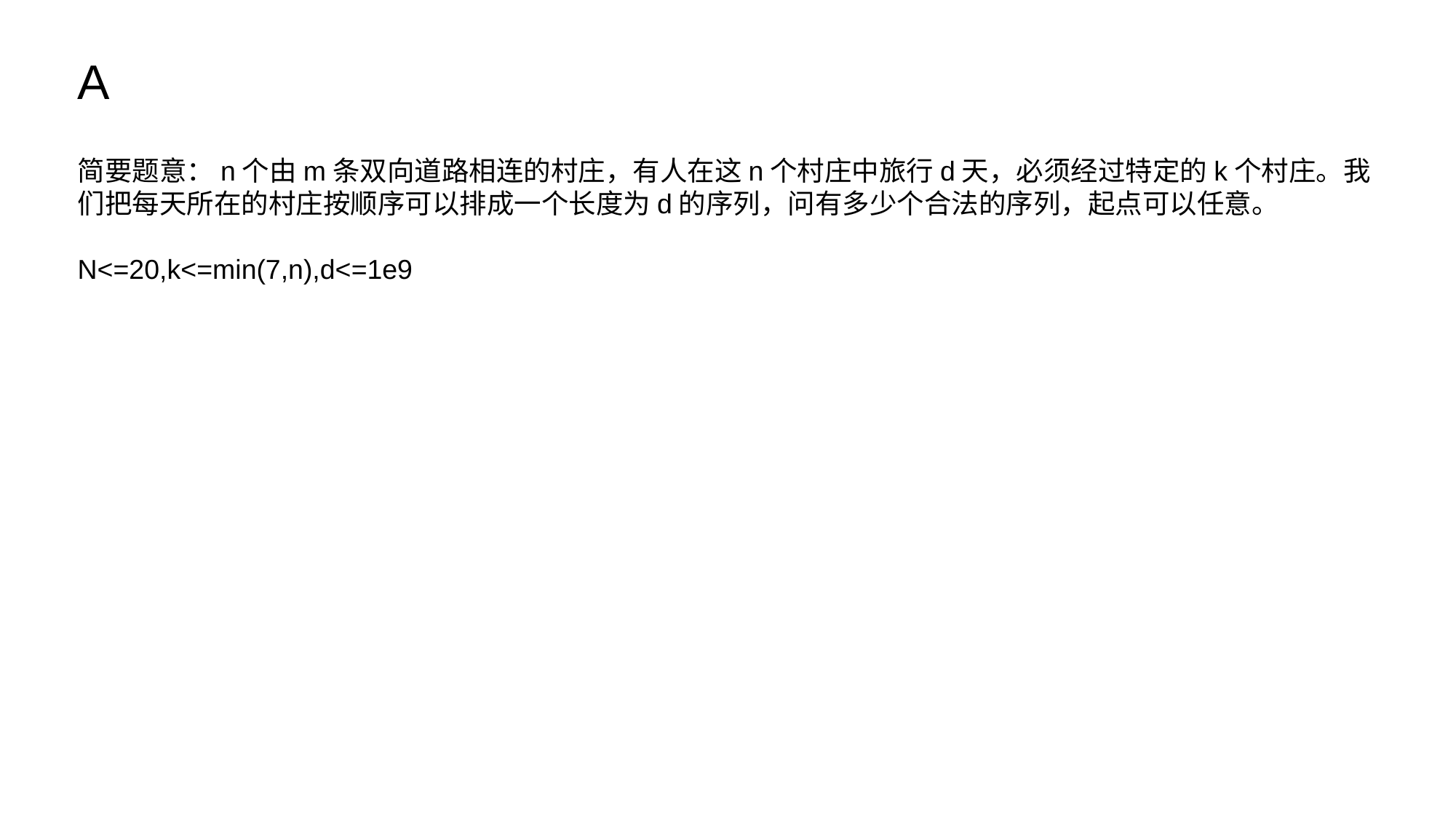

A
简要题意：n个由m条双向道路相连的村庄，有人在这n个村庄中旅行d天，必须经过特定的k个村庄。我们把每天所在的村庄按顺序可以排成一个长度为d的序列，问有多少个合法的序列，起点可以任意。

N<=20,k<=min(7,n),d<=1e9